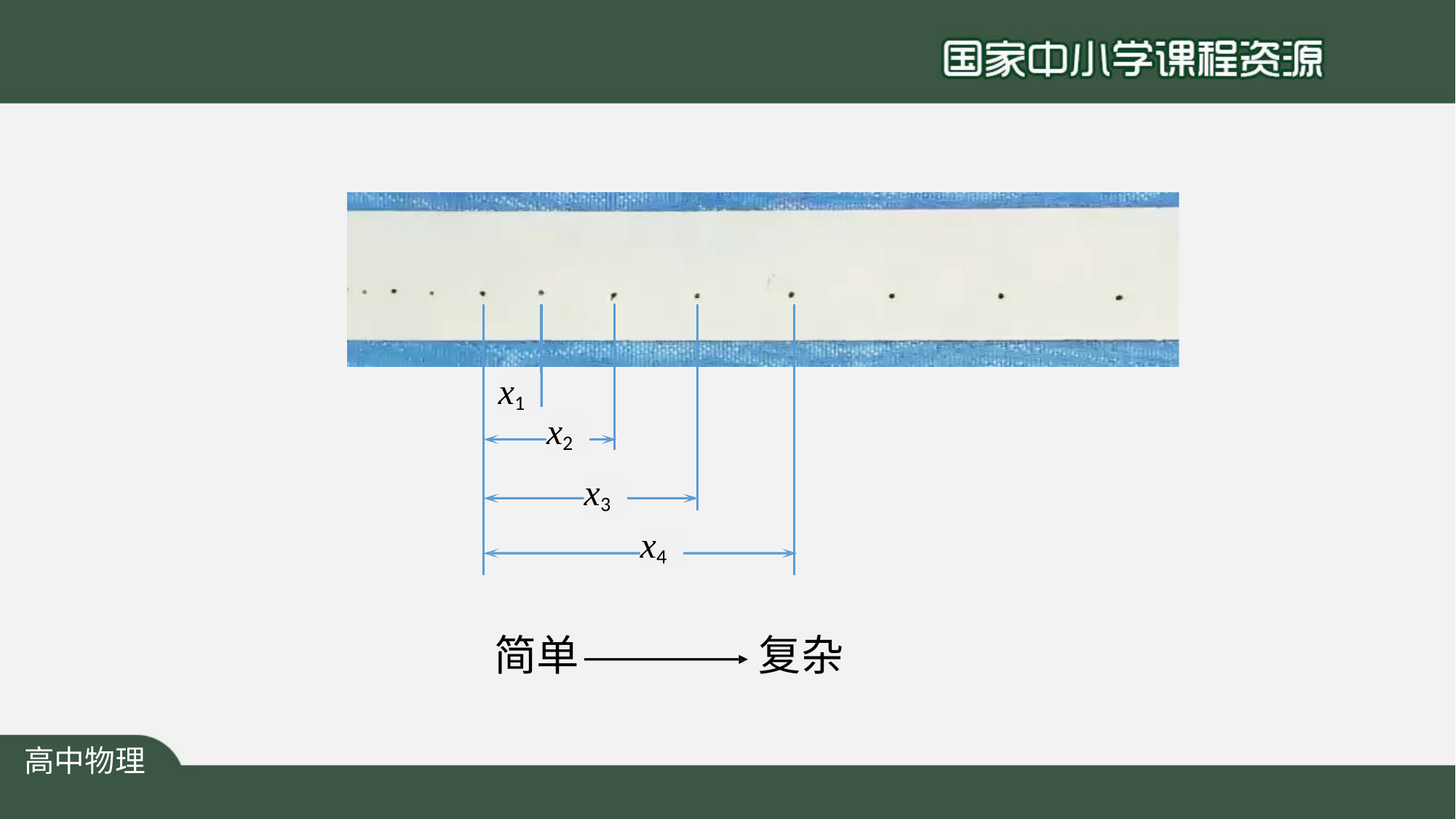

x1
x2

x3

x4

简单
复杂

高中物理